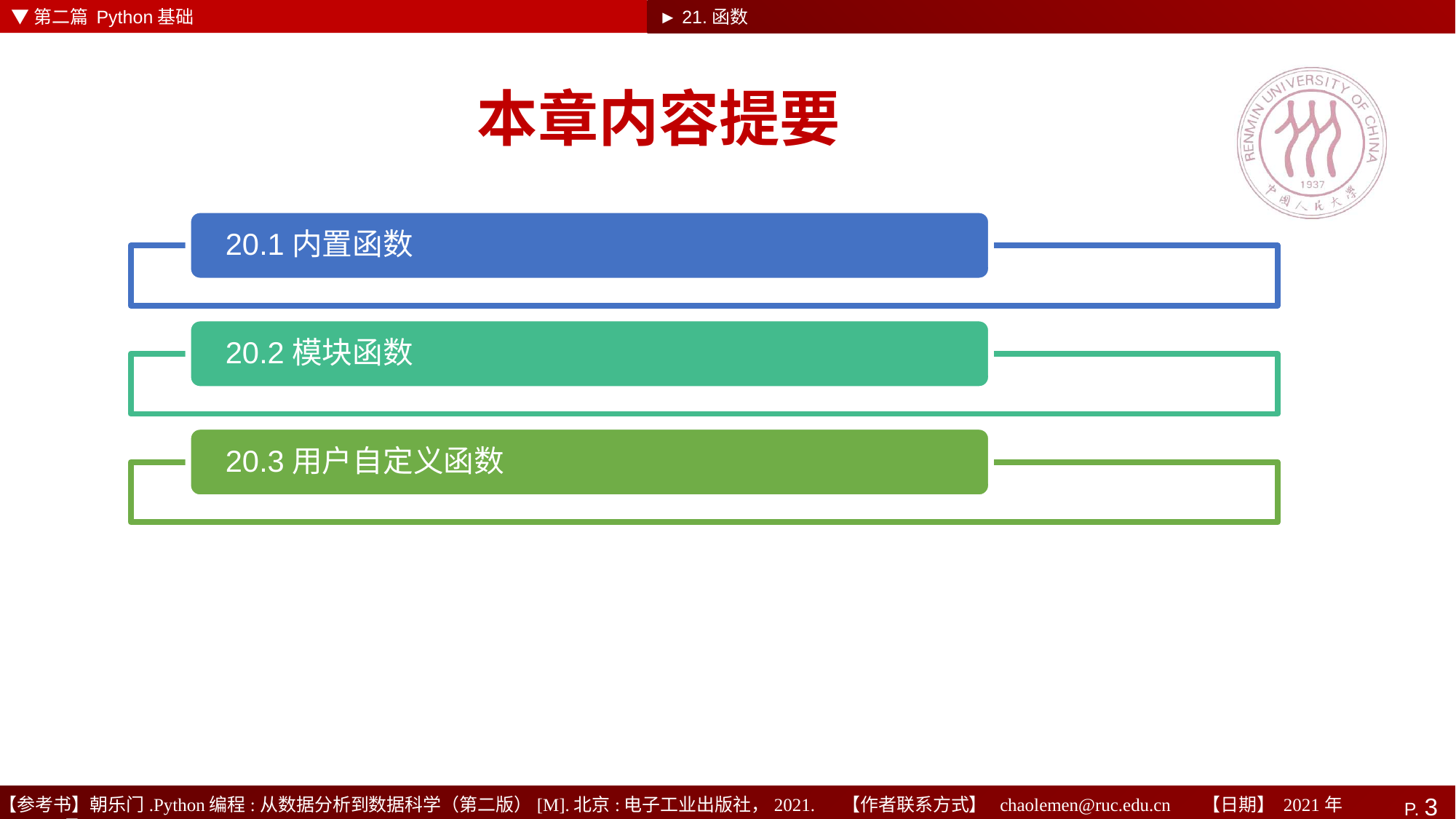

▼第二篇 Python基础
► 21.函数
# 本章内容提要
20.1内置函数
20.2模块函数
20.3用户自定义函数